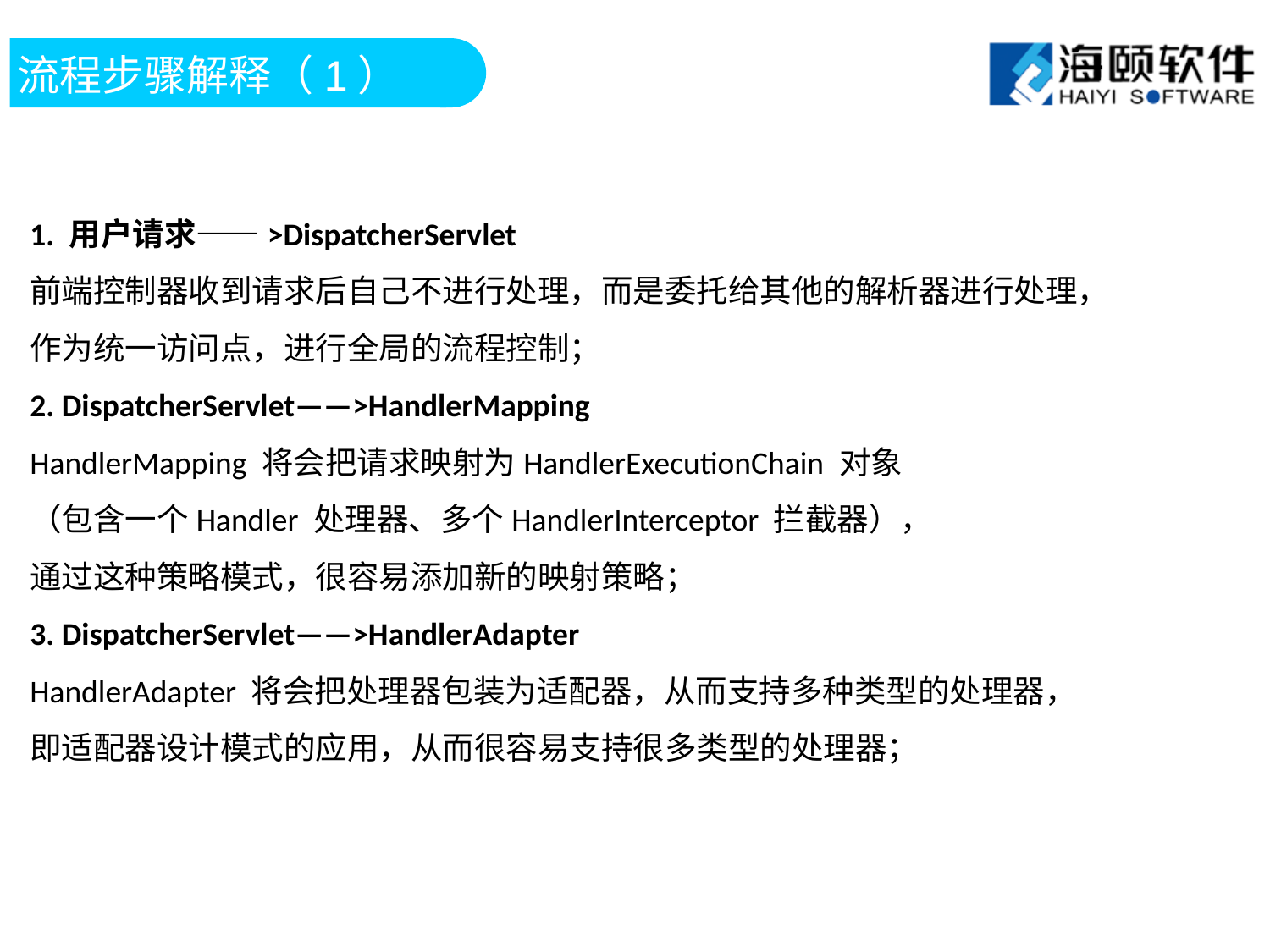

流程步骤解释（1）
1. 用户请求——>DispatcherServlet
前端控制器收到请求后自己不进行处理，而是委托给其他的解析器进行处理，
作为统一访问点，进行全局的流程控制；
2. DispatcherServlet——>HandlerMapping
HandlerMapping 将会把请求映射为HandlerExecutionChain 对象
（包含一个Handler 处理器、多个HandlerInterceptor 拦截器），
通过这种策略模式，很容易添加新的映射策略；
3. DispatcherServlet——>HandlerAdapter
HandlerAdapter 将会把处理器包装为适配器，从而支持多种类型的处理器，
即适配器设计模式的应用，从而很容易支持很多类型的处理器；